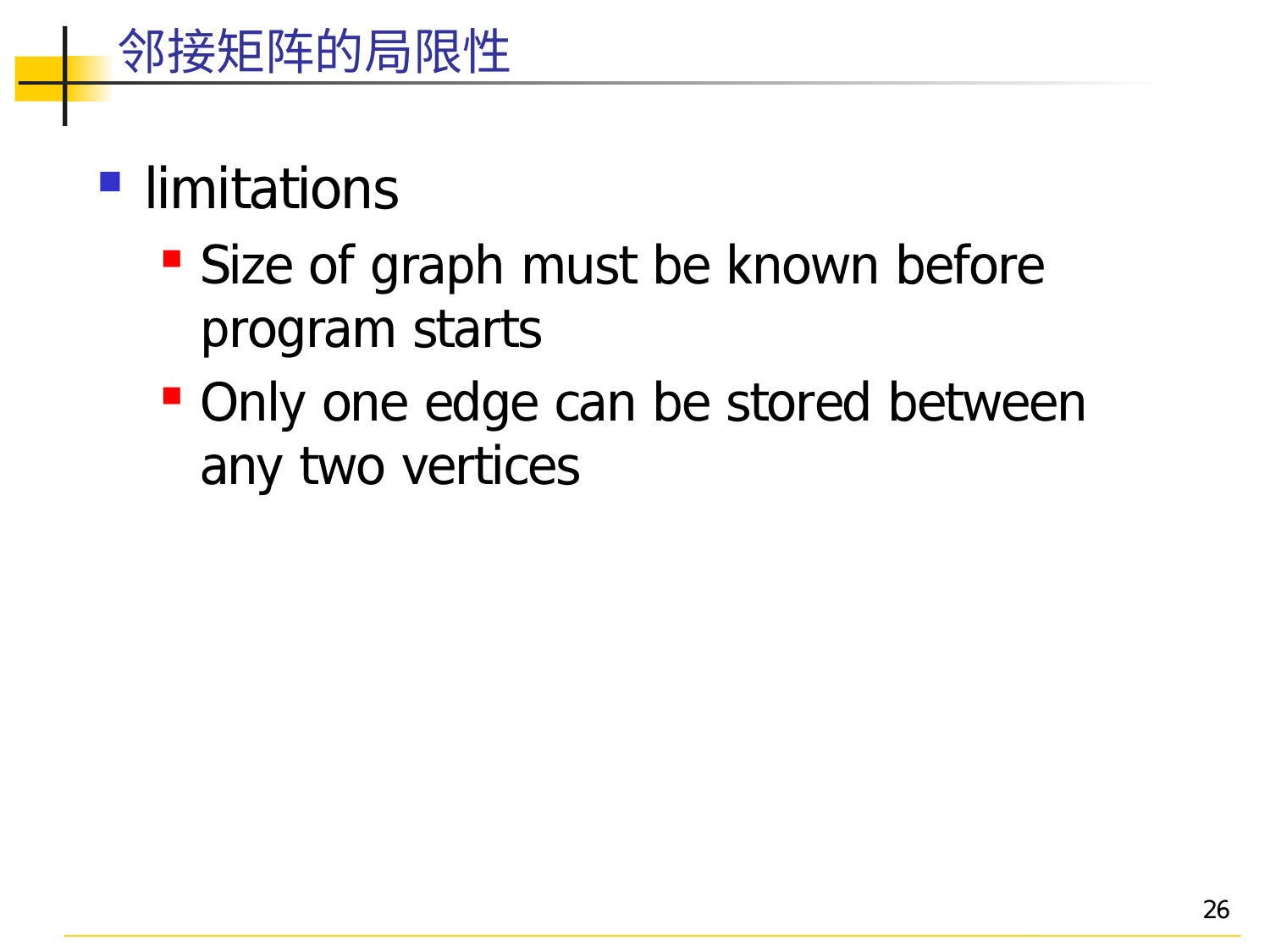

# 邻接矩阵的局限性
limitations
Size of graph must be known before program starts
Only one edge can be stored between any two vertices
26